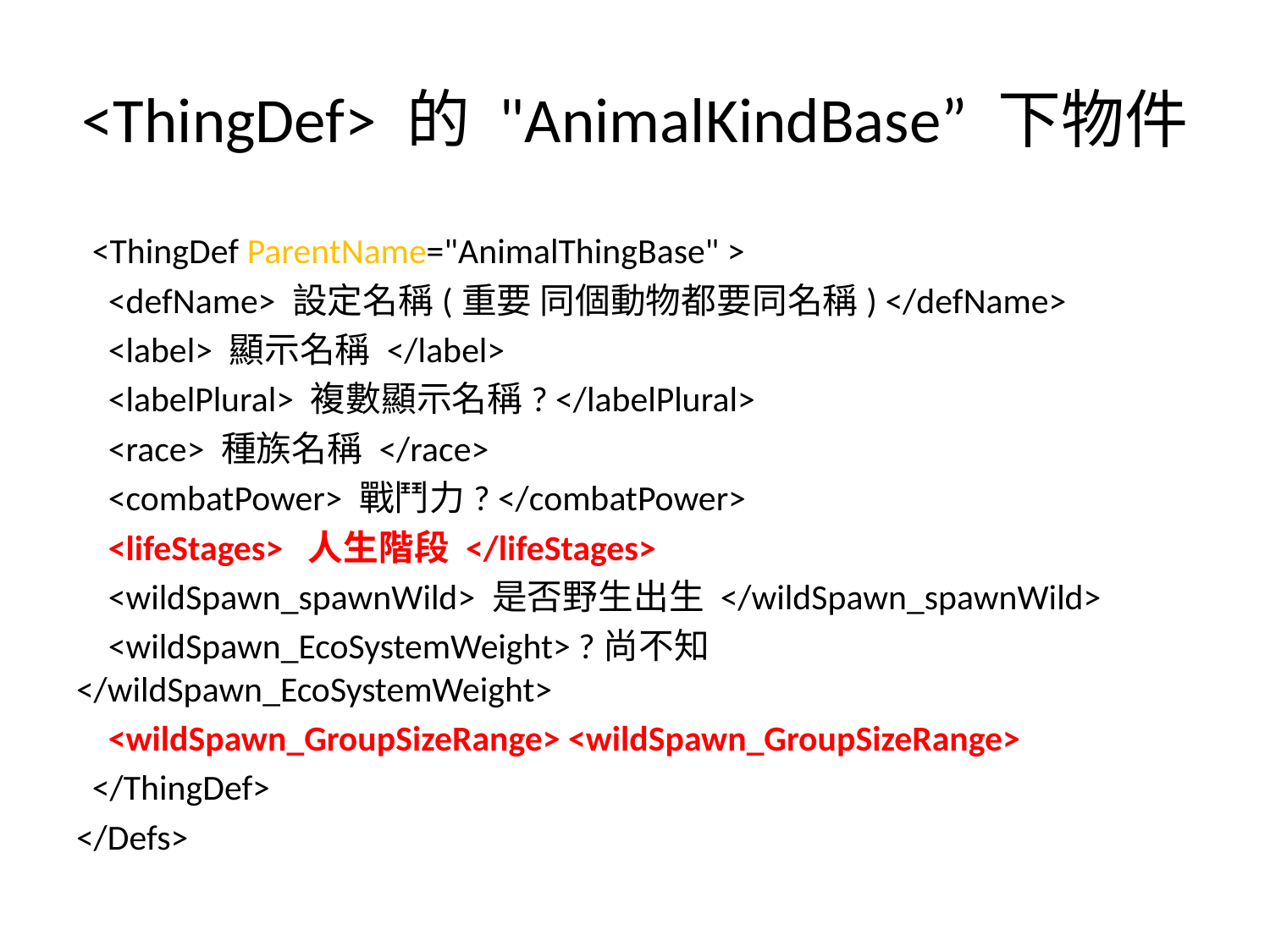

# <ThingDef> 的 "AnimalKindBase” 下物件
  <ThingDef ParentName="AnimalThingBase" >
    <defName> 設定名稱(重要 同個動物都要同名稱) </defName>
    <label> 顯示名稱 </label>
    <labelPlural> 複數顯示名稱? </labelPlural>
    <race> 種族名稱 </race>
    <combatPower> 戰鬥力? </combatPower>
    <lifeStages>  人生階段 </lifeStages>
    <wildSpawn_spawnWild> 是否野生出生 </wildSpawn_spawnWild>
    <wildSpawn_EcoSystemWeight> ?尚不知 </wildSpawn_EcoSystemWeight>
    <wildSpawn_GroupSizeRange> <wildSpawn_GroupSizeRange>
  </ThingDef>
</Defs>